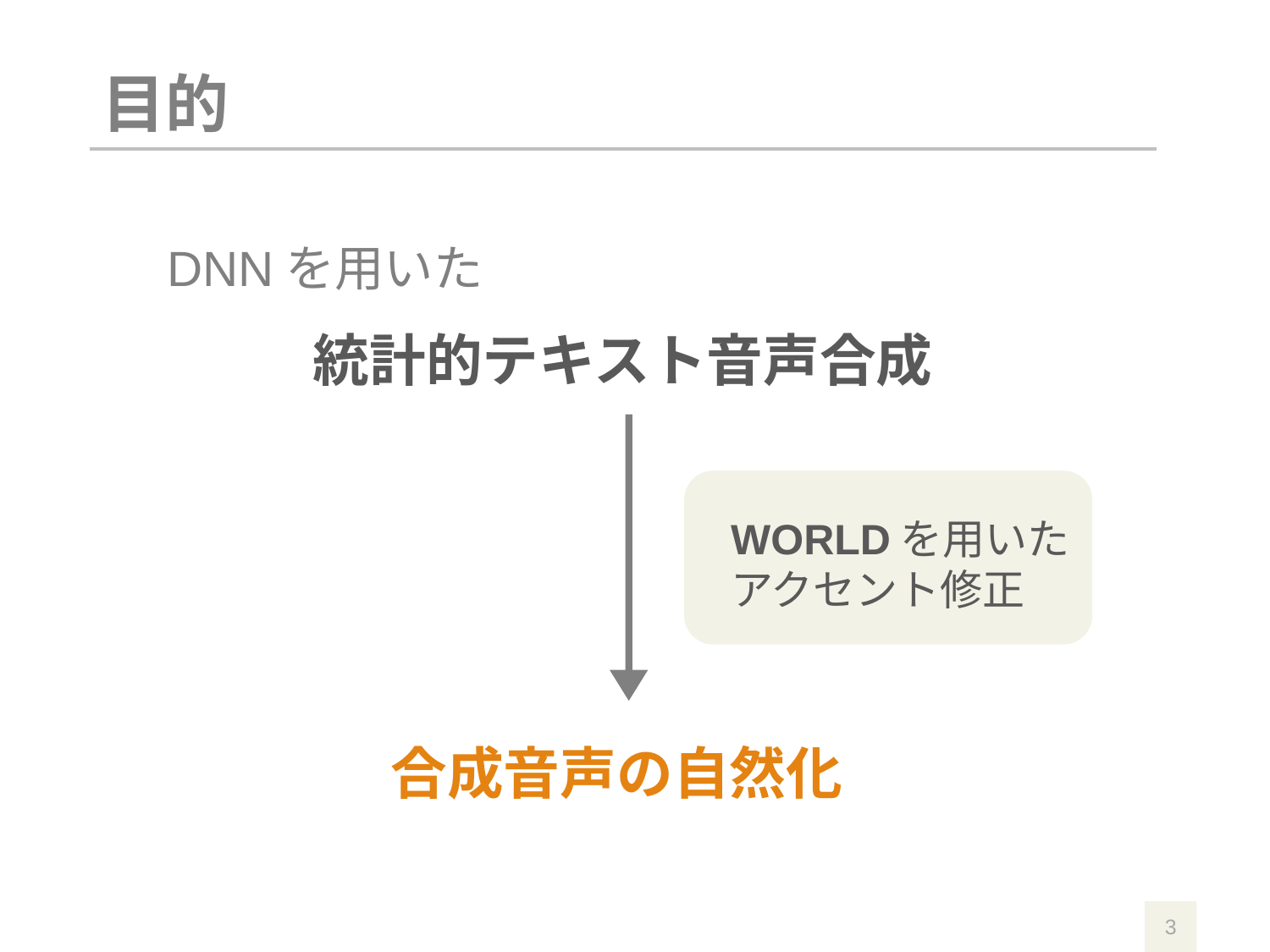

目的
DNNを用いた
統計的テキスト音声合成

WORLDを用いた
アクセント修正
合成音声の自然化
3